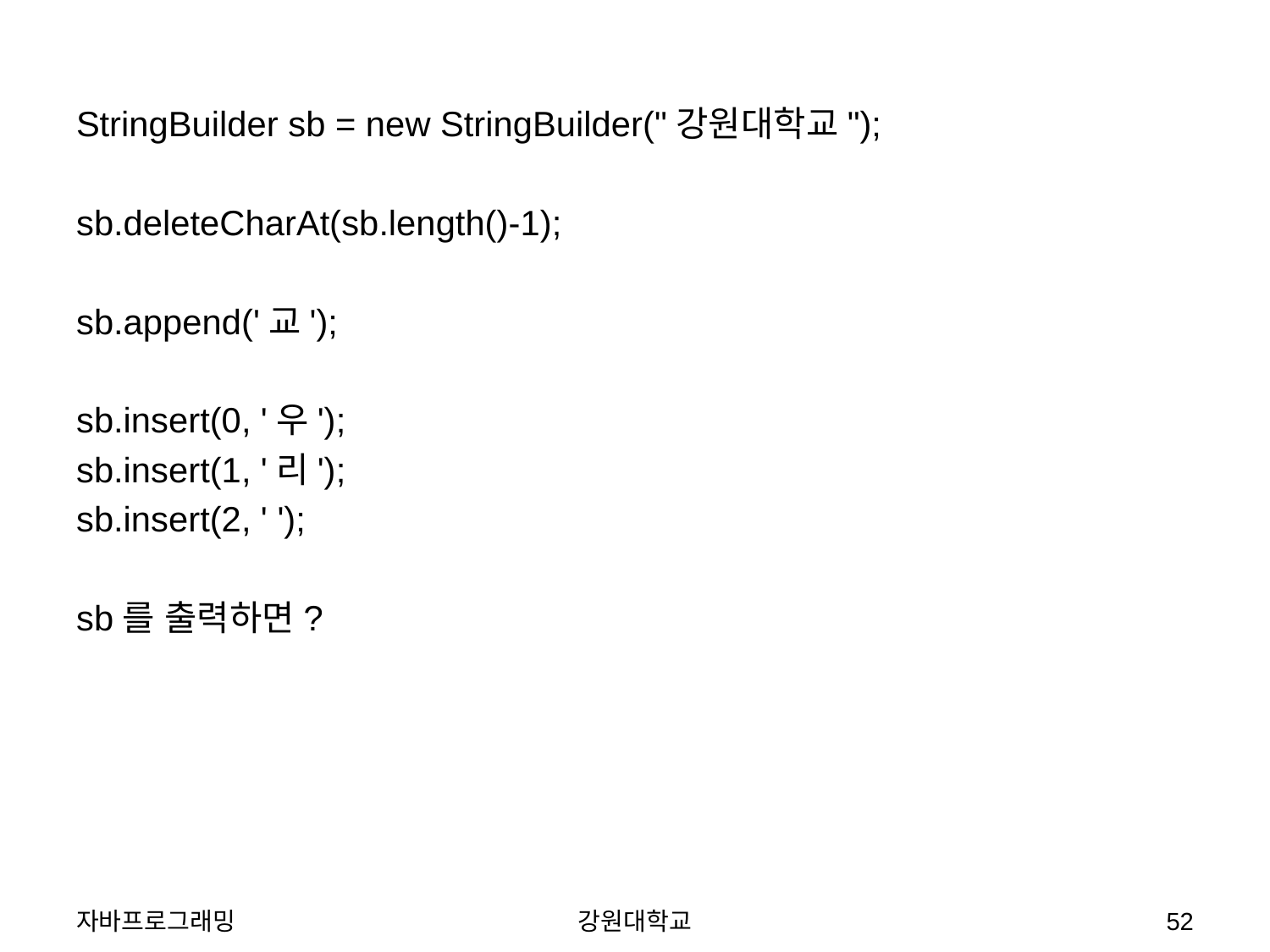

StringBuilder sb = new StringBuilder("강원대학교");

sb.deleteCharAt(sb.length()-1);

sb.append('교');

sb.insert(0, '우');
sb.insert(1, '리');
sb.insert(2, ' ');

sb를 출력하면?

자바프로그래밍
강원대학교
52